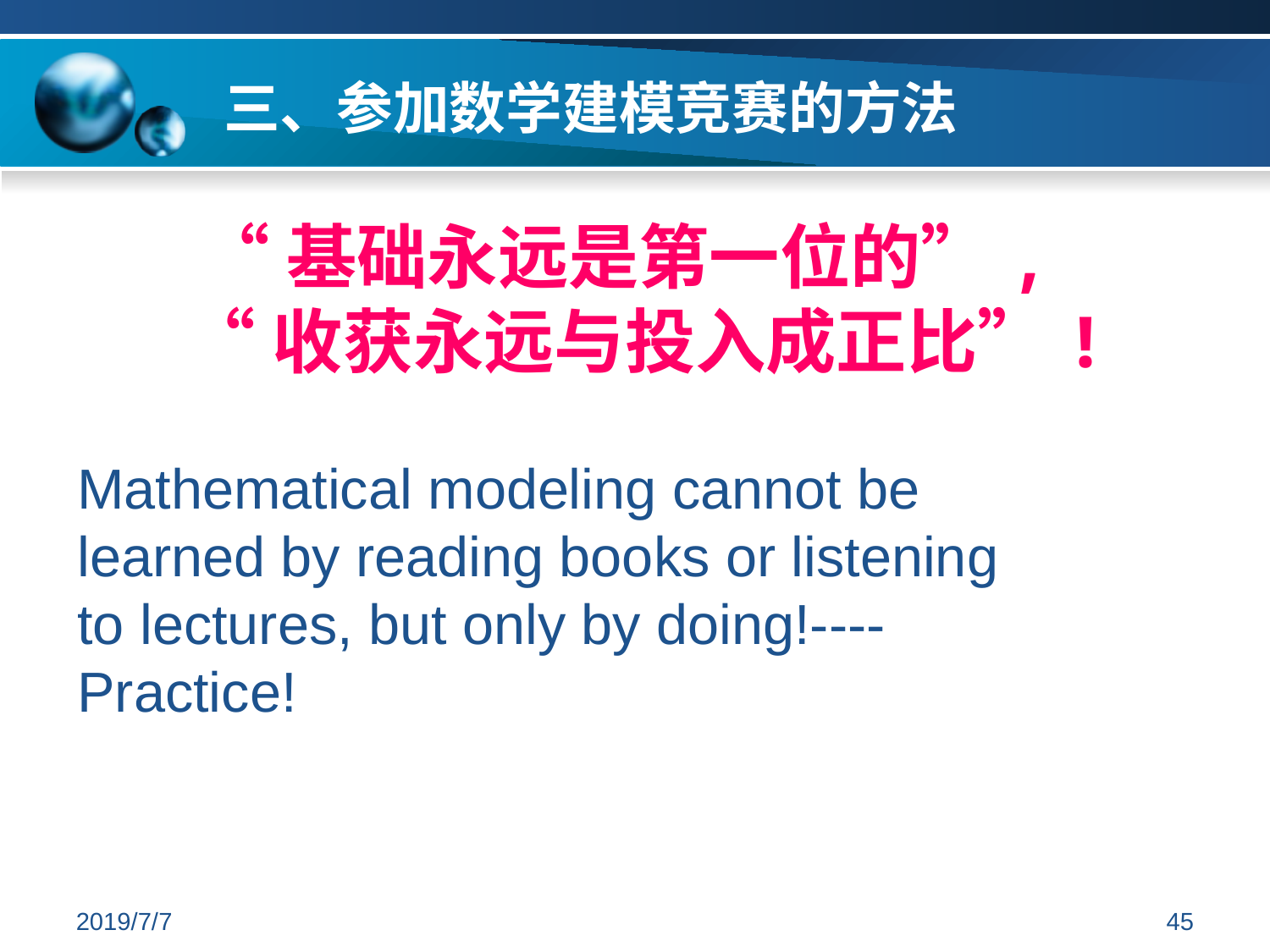

三、参加数学建模竞赛的方法
“基础永远是第一位的”,
“收获永远与投入成正比”!
Mathematical modeling cannot be learned by reading books or listening to lectures, but only by doing!----Practice!
2019/7/7
45